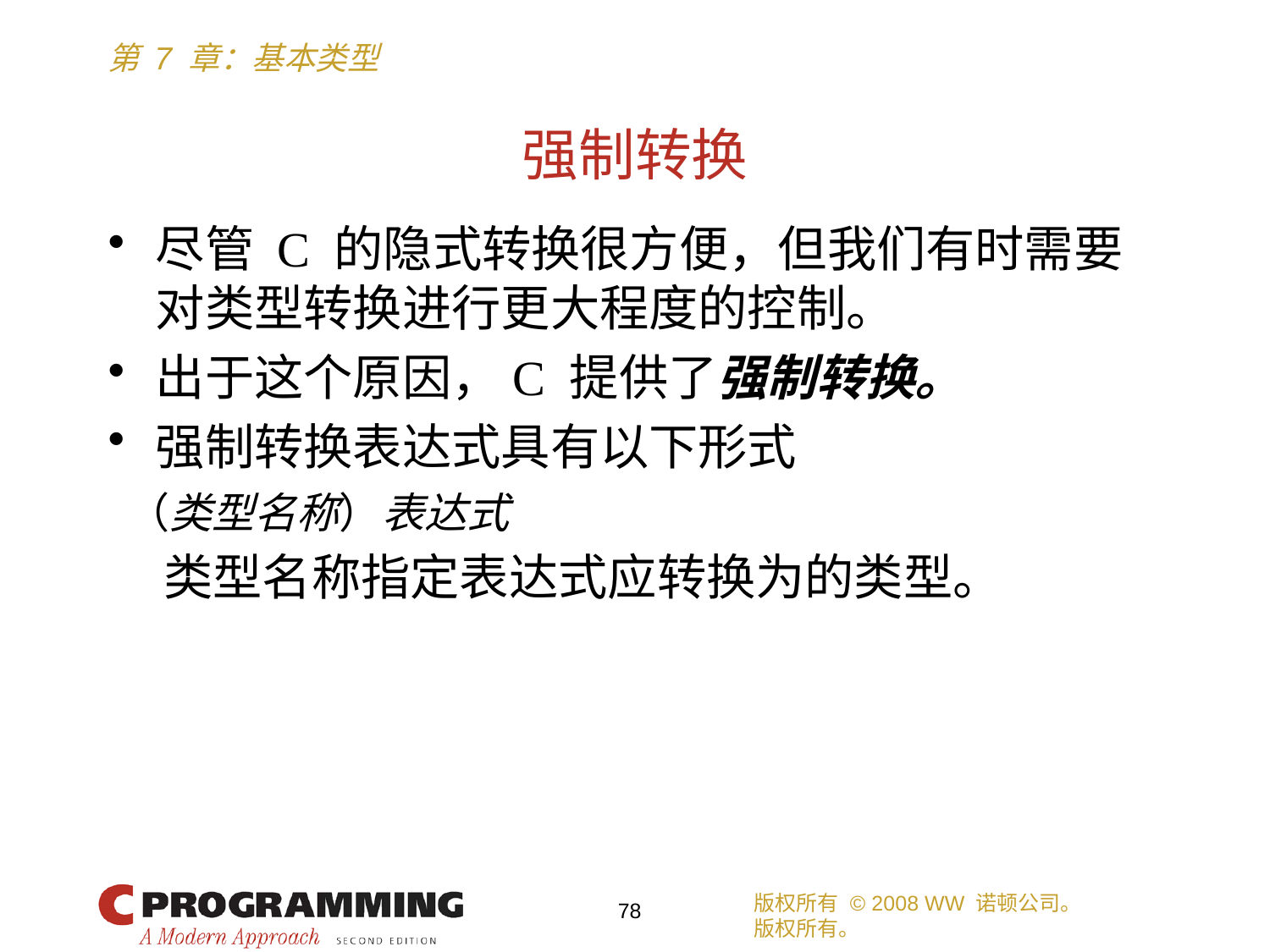

# 强制转换
尽管 C 的隐式转换很方便，但我们有时需要对类型转换进行更大程度的控制。
出于这个原因，C 提供了强制转换。
强制转换表达式具有以下形式
 （类型名称）表达式
    类型名称指定表达式应转换为的类型。
版权所有 © 2008 WW 诺顿公司。
版权所有。
78